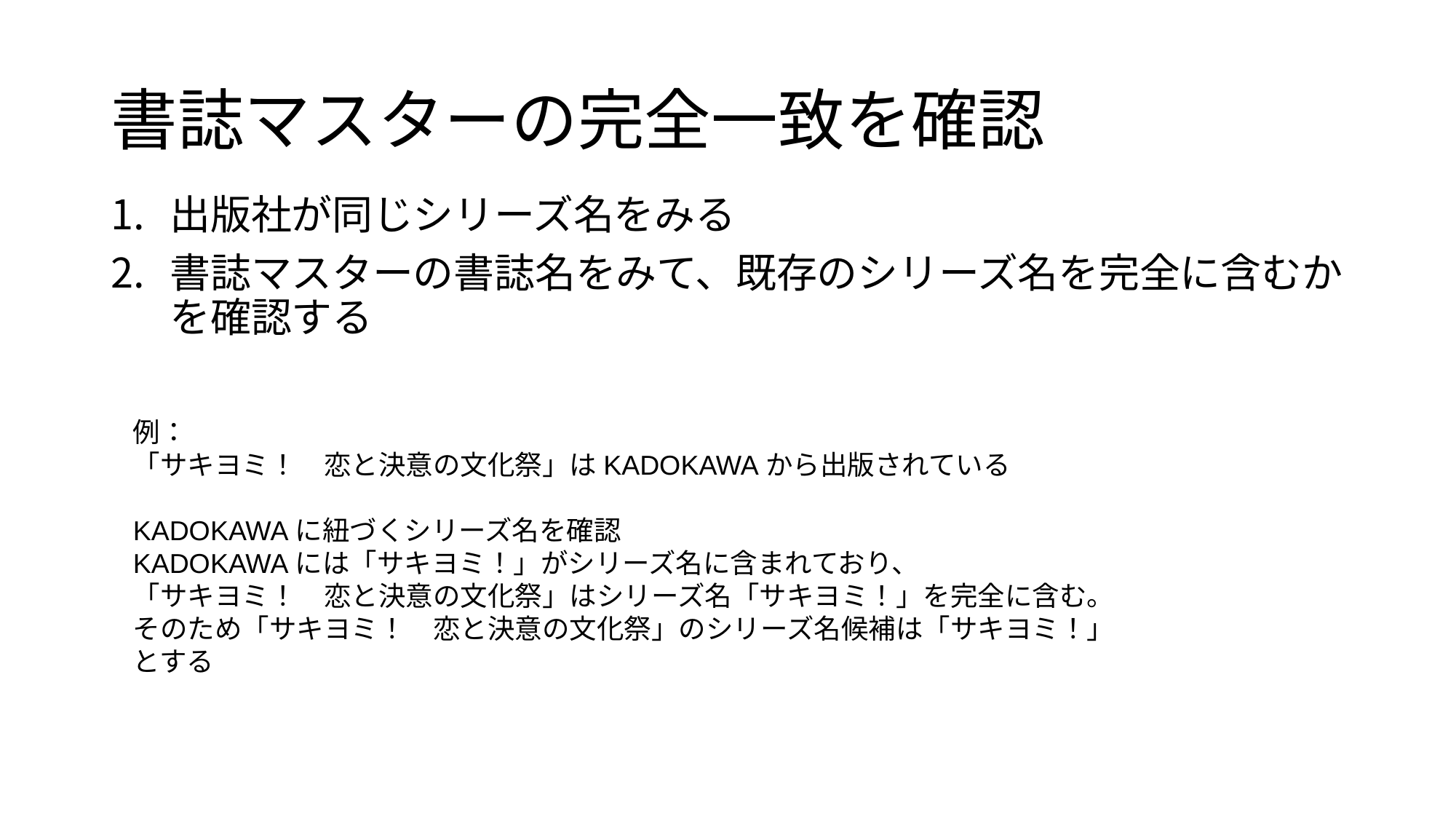

# 書誌マスターの完全一致を確認
出版社が同じシリーズ名をみる
書誌マスターの書誌名をみて、既存のシリーズ名を完全に含むかを確認する

例：
「サキヨミ！　恋と決意の文化祭」はKADOKAWAから出版されている

KADOKAWAに紐づくシリーズ名を確認
KADOKAWAには「サキヨミ！」がシリーズ名に含まれており、
「サキヨミ！　恋と決意の文化祭」はシリーズ名「サキヨミ！」を完全に含む。
そのため「サキヨミ！　恋と決意の文化祭」のシリーズ名候補は「サキヨミ！」
とする